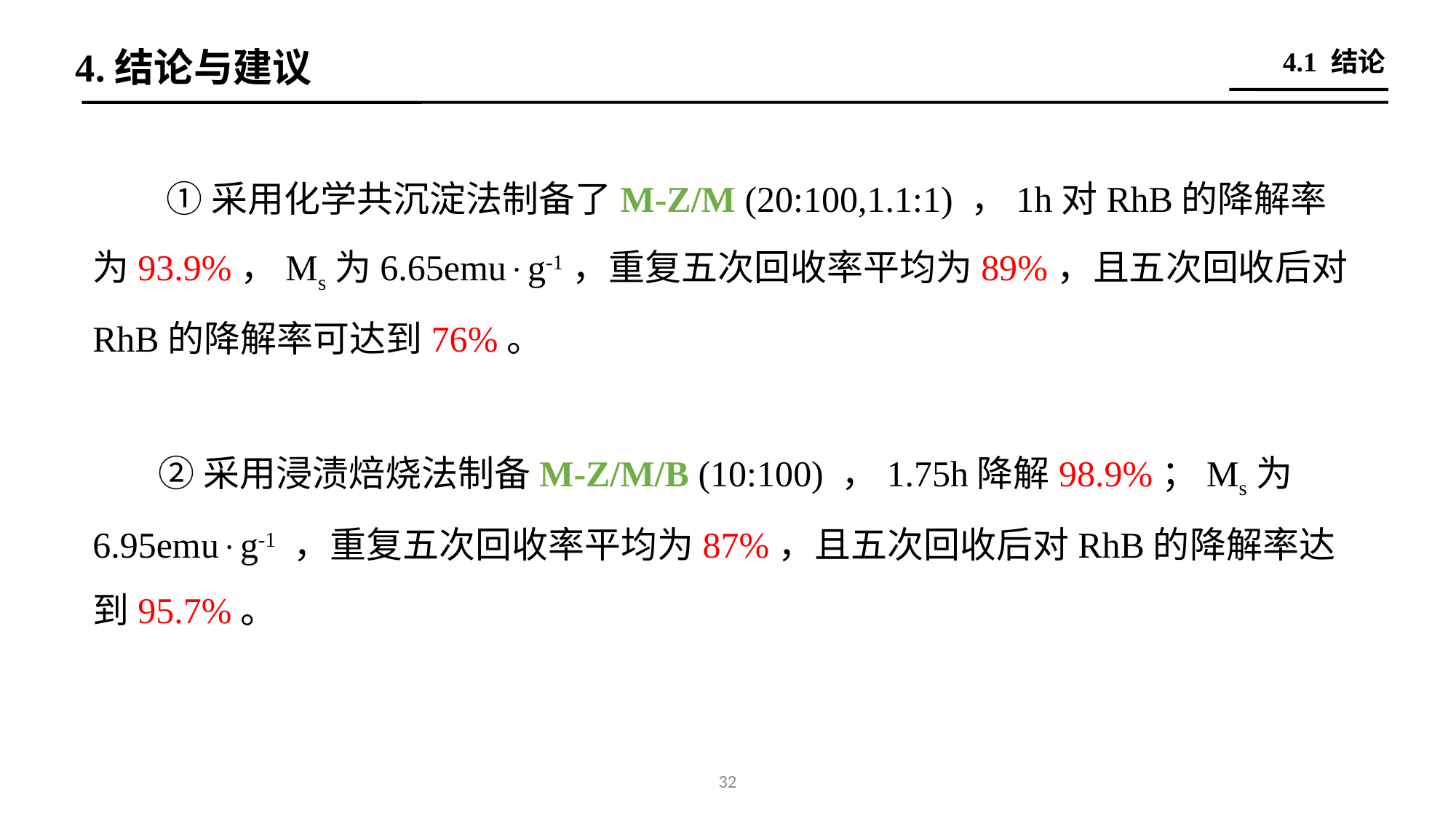

4.结论与建议
4.1 结论

         ①采用化学共沉淀法制备了M-Z/M (20:100,1.1:1) ，1h对RhB的降解率为93.9%，Ms为6.65emu⋅g-1，重复五次回收率平均为89%，且五次回收后对RhB的降解率可达到76%。

        ②采用浸渍焙烧法制备M-Z/M/B (10:100) ，1.75h降解98.9%；Ms为6.95emu⋅g-1 ，重复五次回收率平均为87%，且五次回收后对RhB的降解率达到95.7%。
32